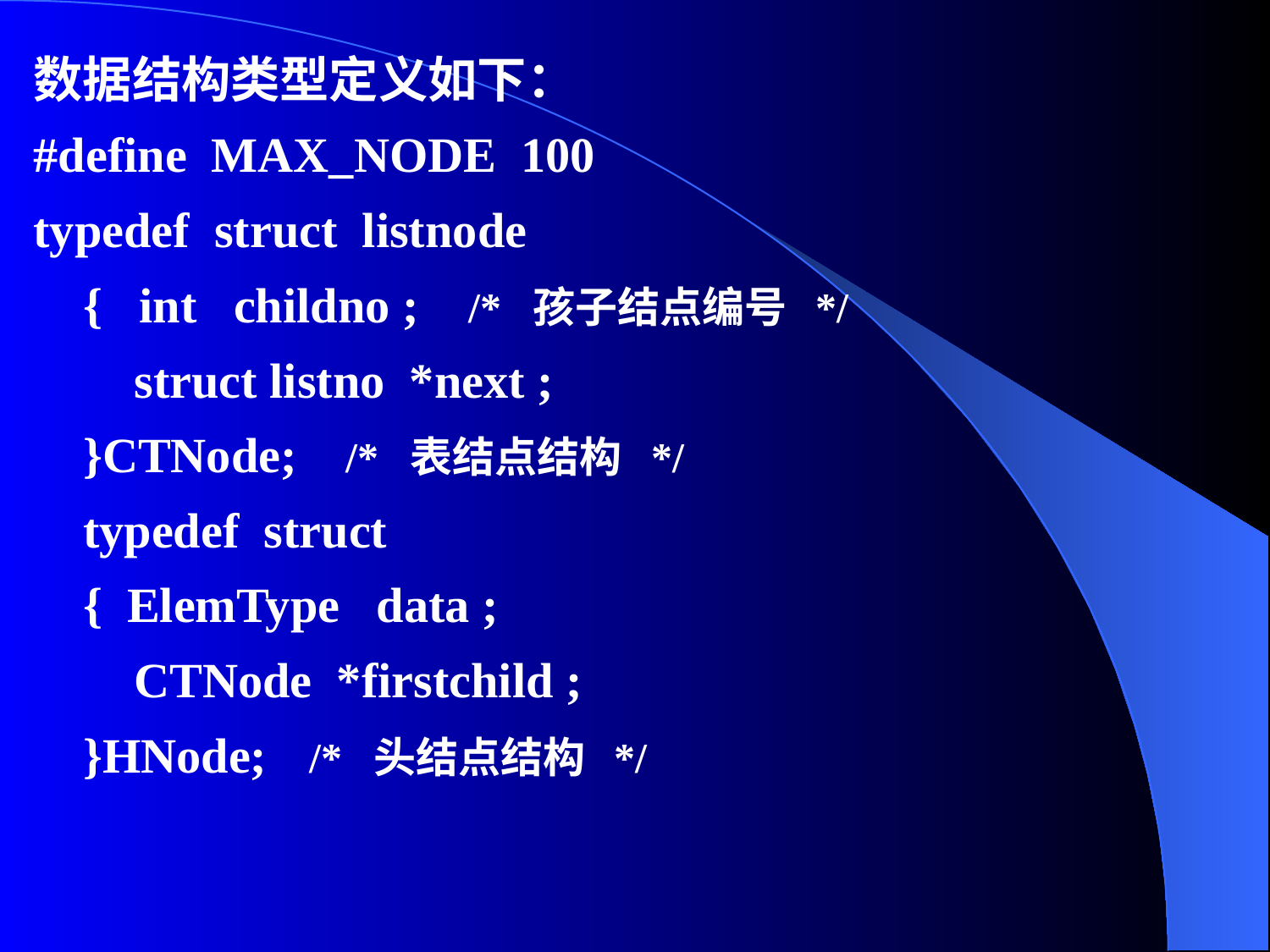

数据结构类型定义如下：
#define  MAX_NODE  100
typedef  struct  listnode
{   int   childno ;    /*  孩子结点编号  */
struct listno  *next ;
}CTNode;    /*  表结点结构  */
typedef  struct
{  ElemType   data ;
CTNode  *firstchild ;
}HNode;    /*  头结点结构  */